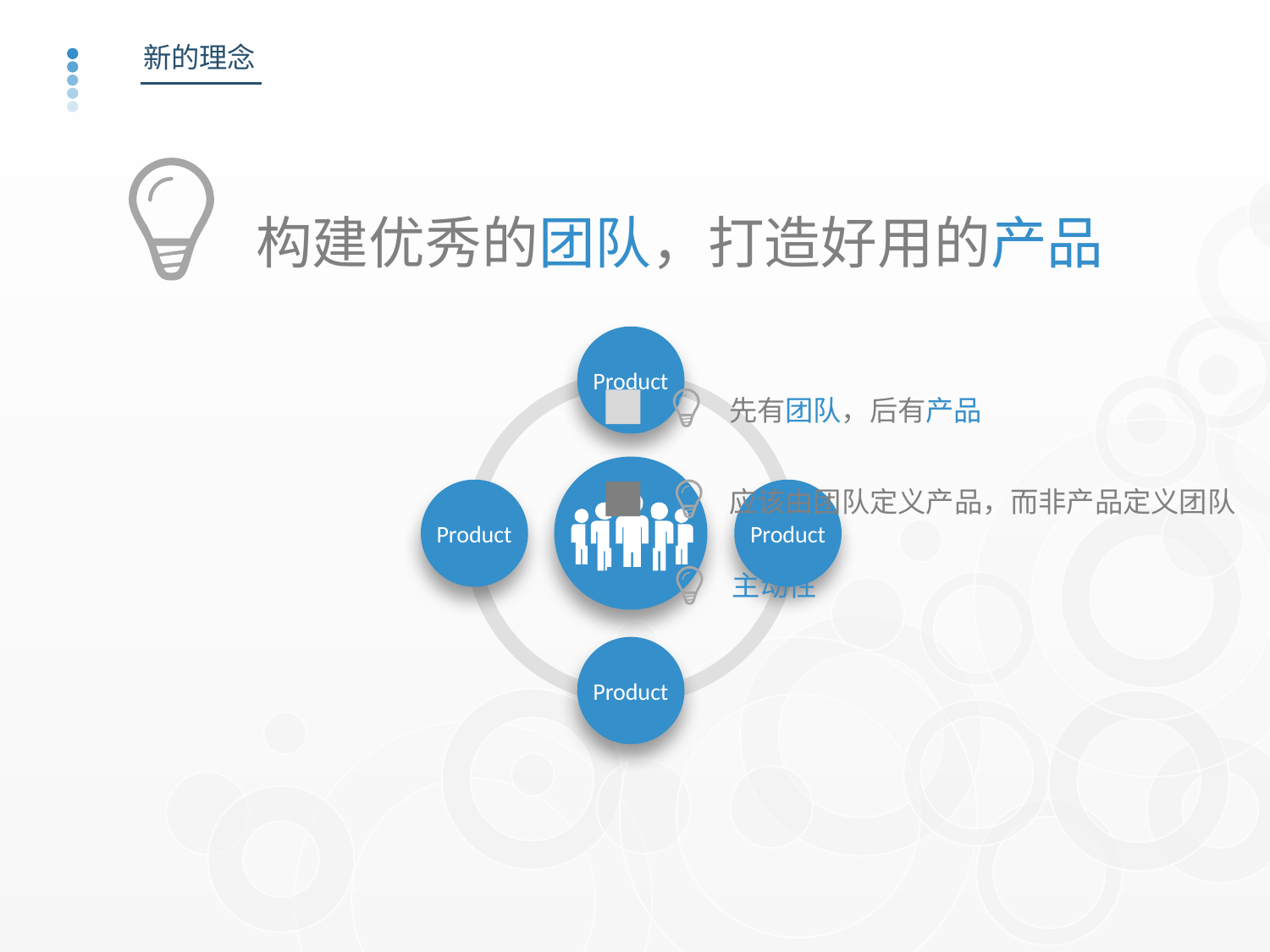

新的理念

构建优秀的团队，打造好用的产品
Product

先有团队，后有产品

应该由团队定义产品，而非产品定义团队

Product
Product

主动性

Product